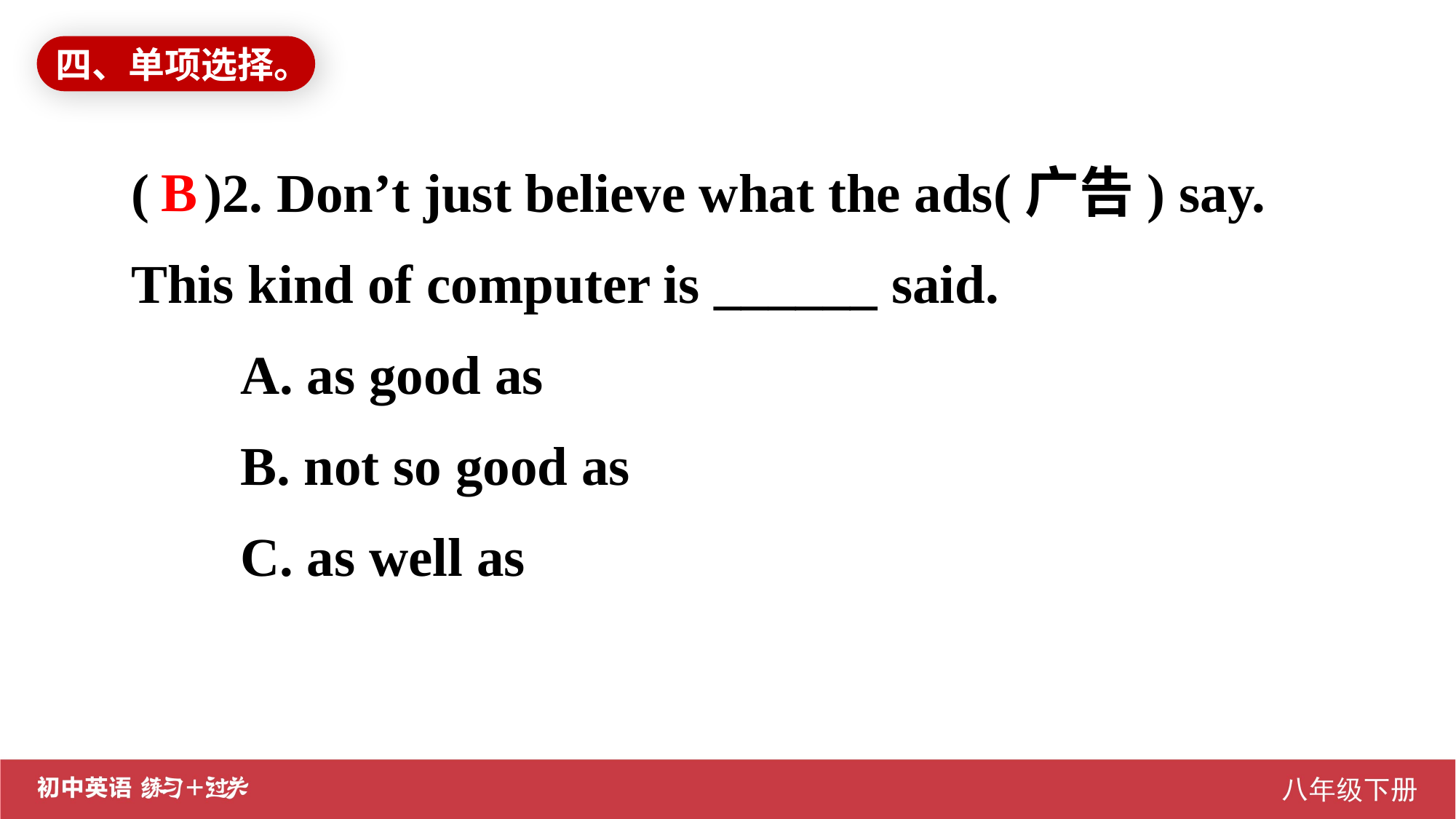

四、单项选择。
(    )2. Don’t just believe what the ads(广告) say. This kind of computer is ______ said.
A. as good as
B. not so good as
C. as well as
B